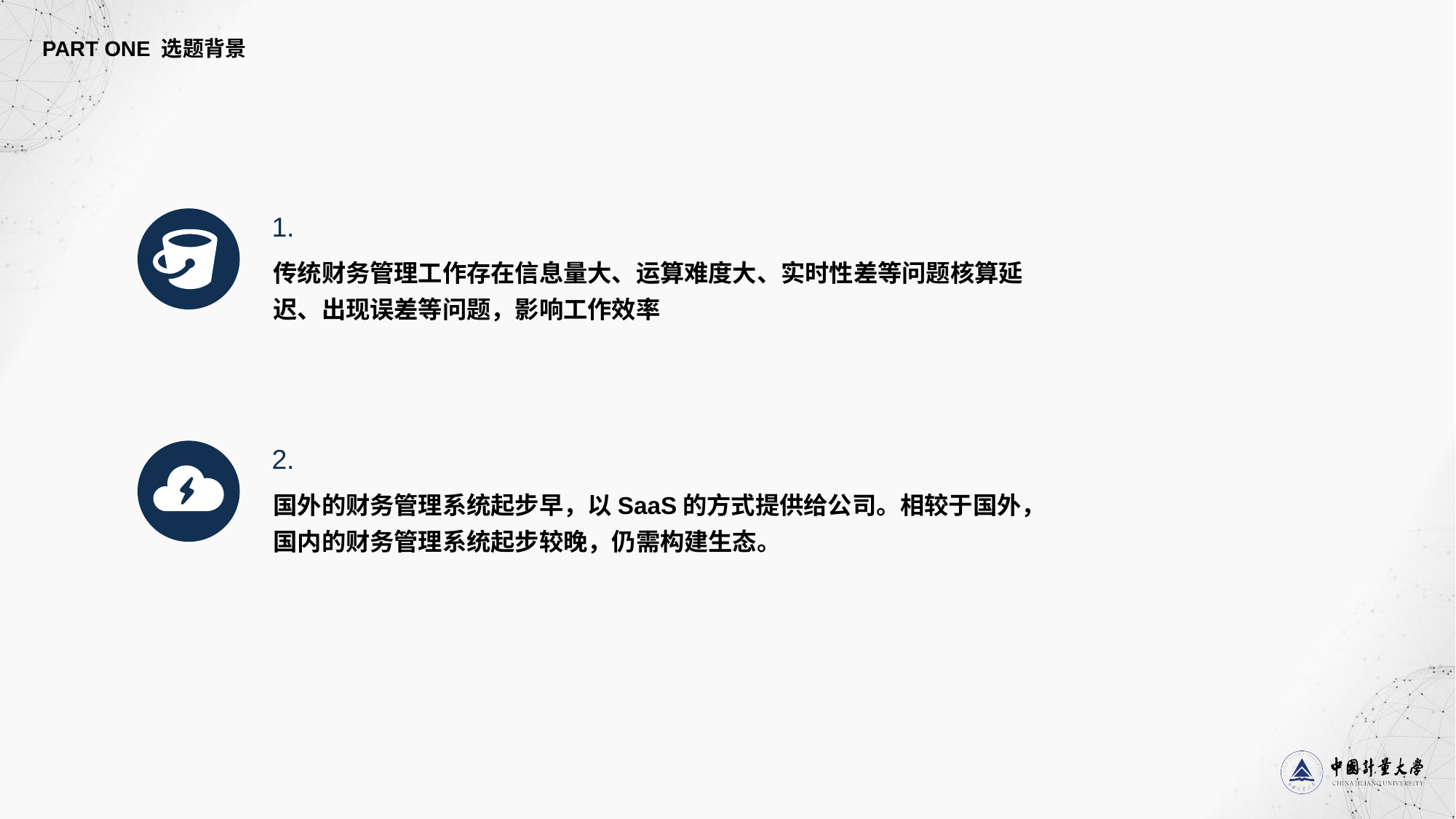

PART ONE 选题背景

1.
传统财务管理工作存在信息量大、运算难度大、实时性差等问题核算延迟、出现误差等问题，影响工作效率

2.
国外的财务管理系统起步早，以SaaS的方式提供给公司。相较于国外，国内的财务管理系统起步较晚，仍需构建生态。